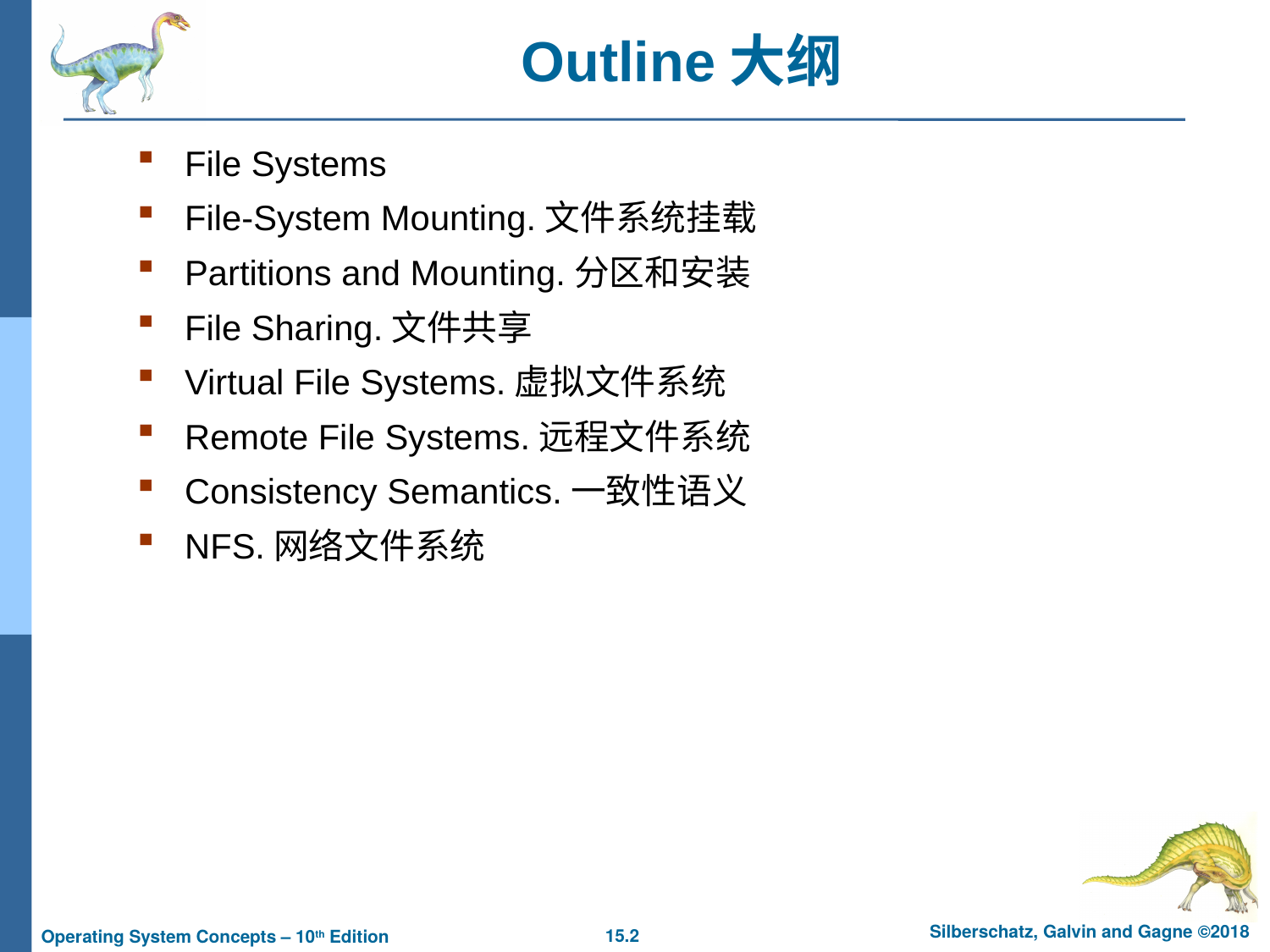

# Outline大纲
File Systems
File-System Mounting.文件系统挂载
Partitions and Mounting.分区和安装
File Sharing.文件共享
Virtual File Systems.虚拟文件系统
Remote File Systems.远程文件系统
Consistency Semantics.一致性语义
NFS.网络文件系统